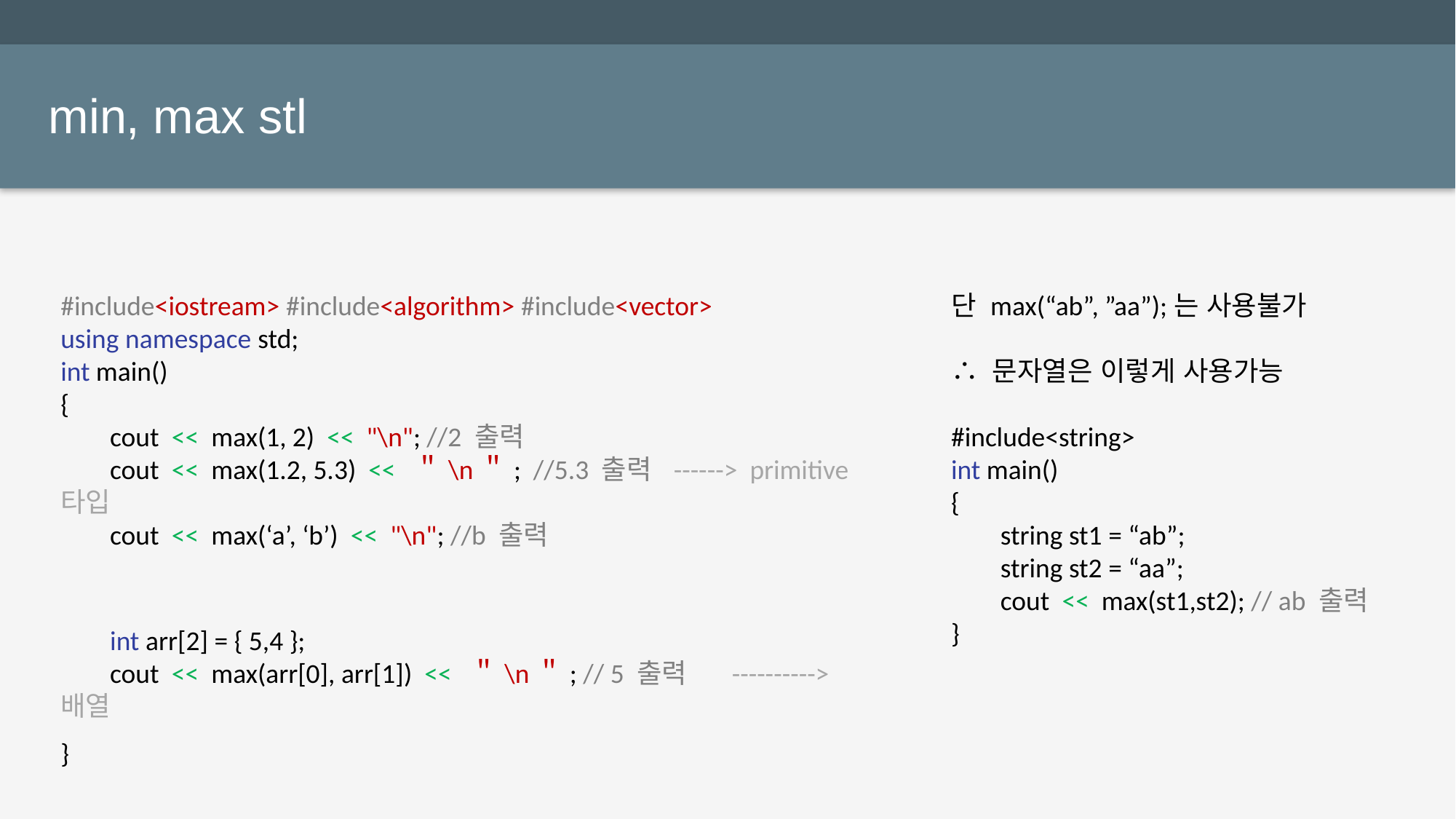

min, max stl
#include<iostream> #include<algorithm> #include<vector>
using namespace std;
int main()
{
        cout  <<  max(1, 2)  <<  "\n"; //2 출력
        cout  <<  max(1.2, 5.3)  <<  ＂\n＂;  //5.3 출력  ------>  primitive타입
        cout  <<  max(‘a’, ‘b’)  <<  "\n"; //b 출력

        int arr[2] = { 5,4 };
        cout  <<  max(arr[0], arr[1])  <<  ＂\n＂; // 5 출력     ---------->  배열

}

단 max(“ab”, ”aa”);는 사용불가

∴ 문자열은 이렇게 사용가능

#include<string>
int main()
{
        string st1 = “ab”;
        string st2 = “aa”;
        cout  <<  max(st1,st2); // ab 출력
}